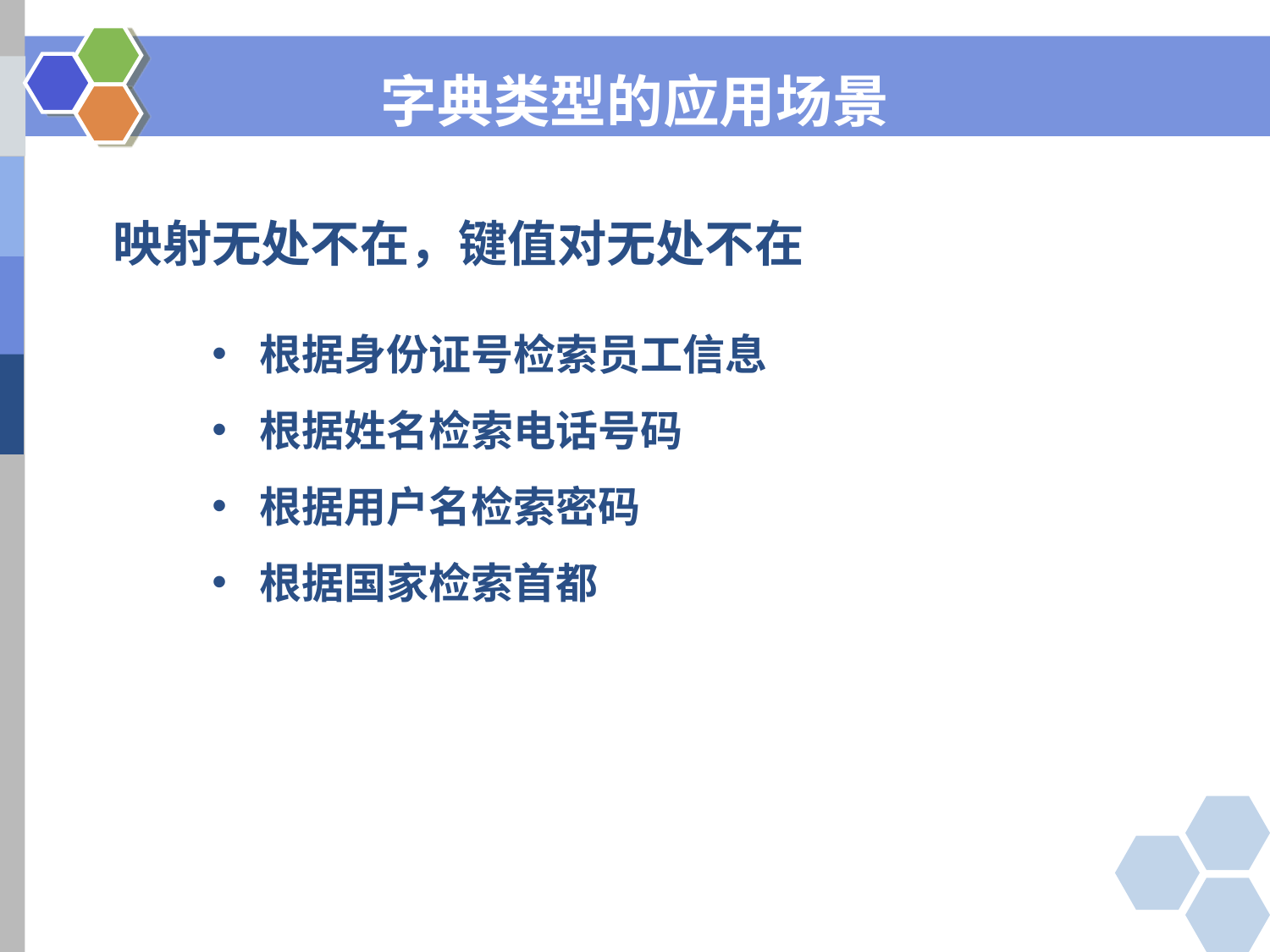

字典类型的应用场景
映射无处不在，键值对无处不在
根据身份证号检索员工信息
根据姓名检索电话号码
根据用户名检索密码
根据国家检索首都